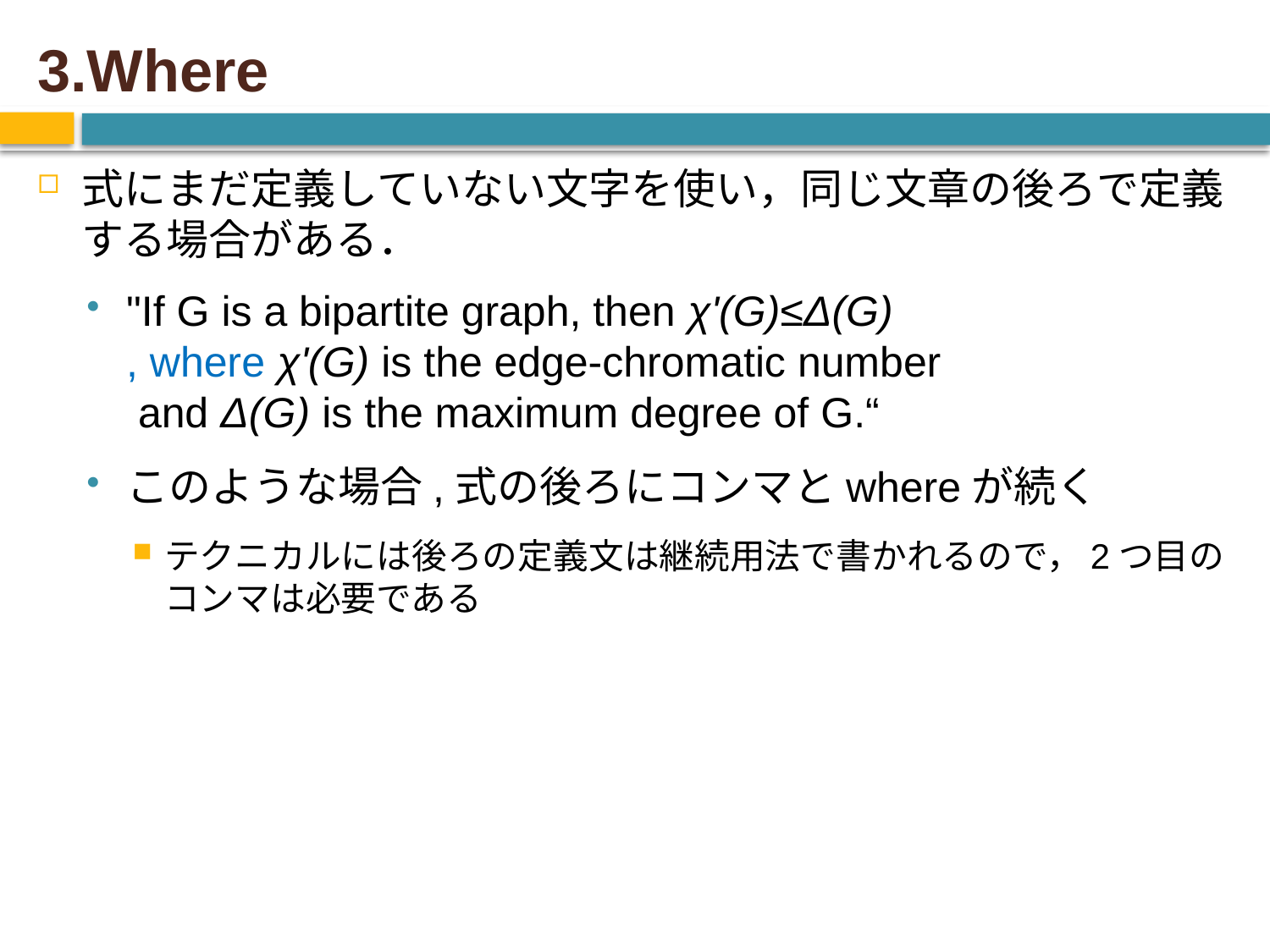

# 3.Where
式にまだ定義していない文字を使い，同じ文章の後ろで定義する場合がある．
"If G is a bipartite graph, then χ'(G)≤Δ(G)
, where χ'(G) is the edge-chromatic number
 and Δ(G) is the maximum degree of G.“
このような場合,式の後ろにコンマとwhereが続く
テクニカルには後ろの定義文は継続用法で書かれるので，2つ目のコンマは必要である